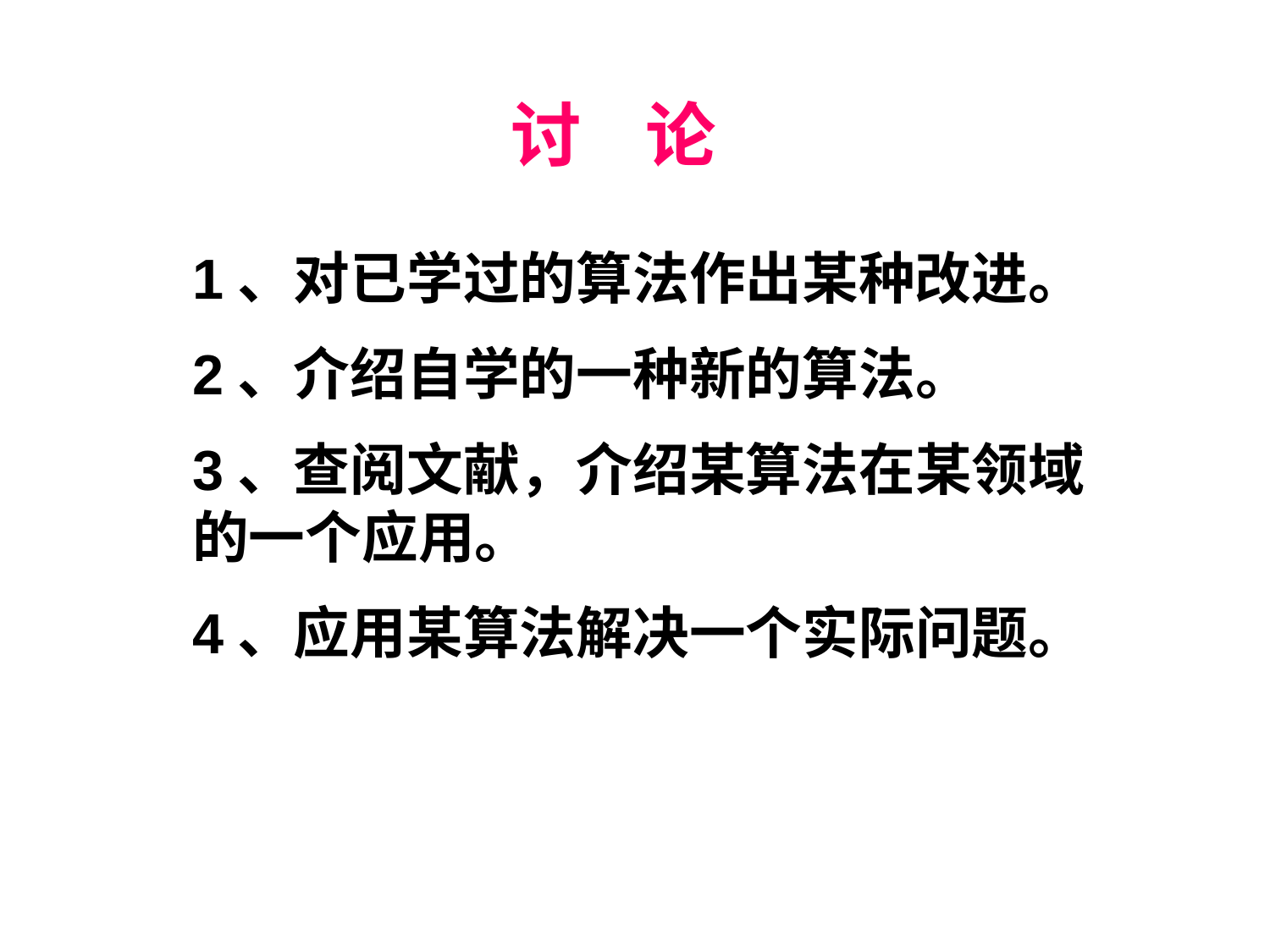

讨    论
1、对已学过的算法作出某种改进。
2、介绍自学的一种新的算法。
3、查阅文献，介绍某算法在某领域的一个应用。
4、应用某算法解决一个实际问题。